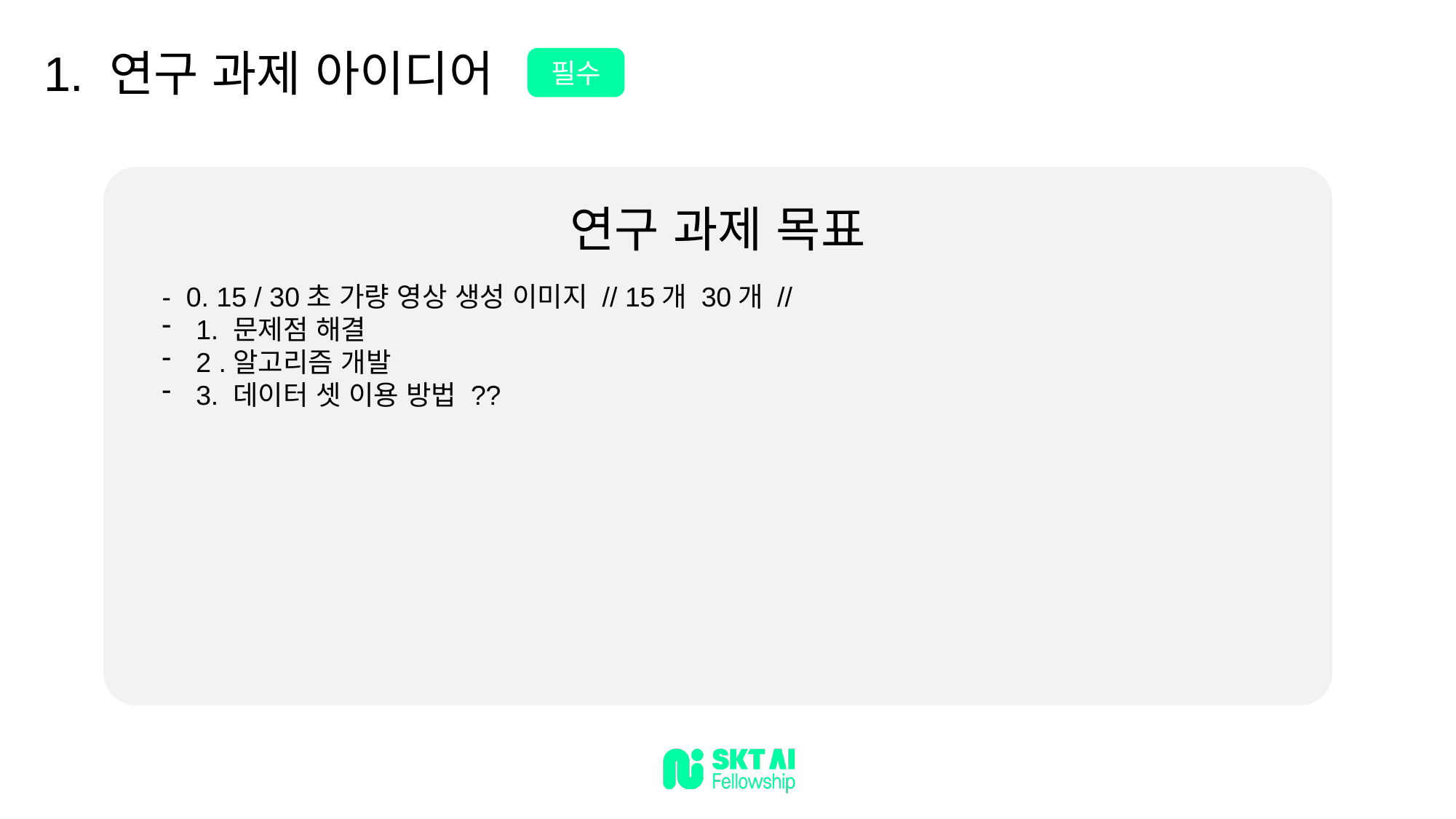

1. 연구 과제 아이디어
필수

연구 과제 목표
-  0. 15 / 30초 가량 영상 생성 이미지 // 15개 30개 //
1. 문제점 해결
2 .알고리즘 개발
3. 데이터 셋 이용 방법 ??